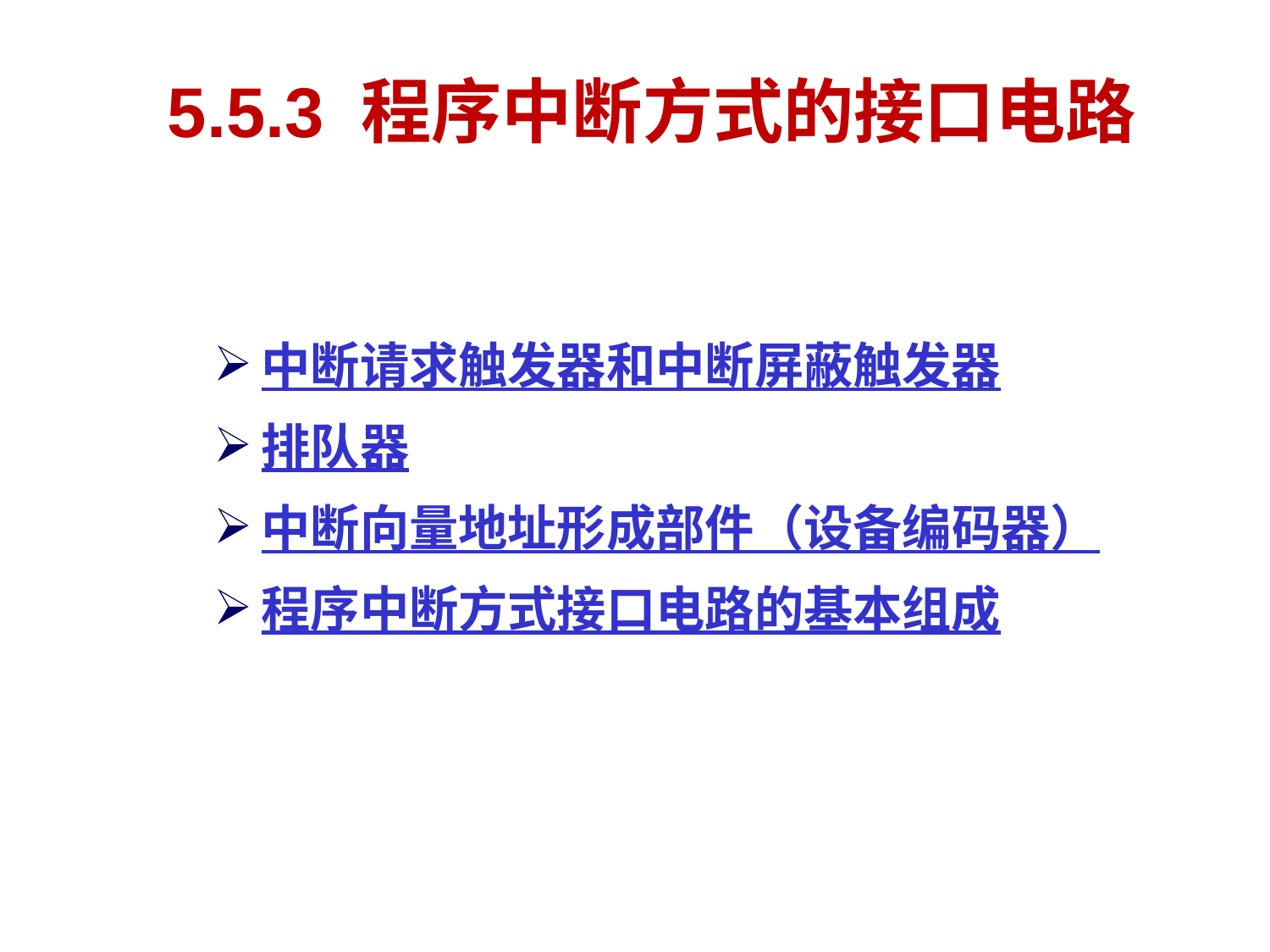

# 5.5.3 程序中断方式的接口电路
中断请求触发器和中断屏蔽触发器
排队器
中断向量地址形成部件（设备编码器）
程序中断方式接口电路的基本组成